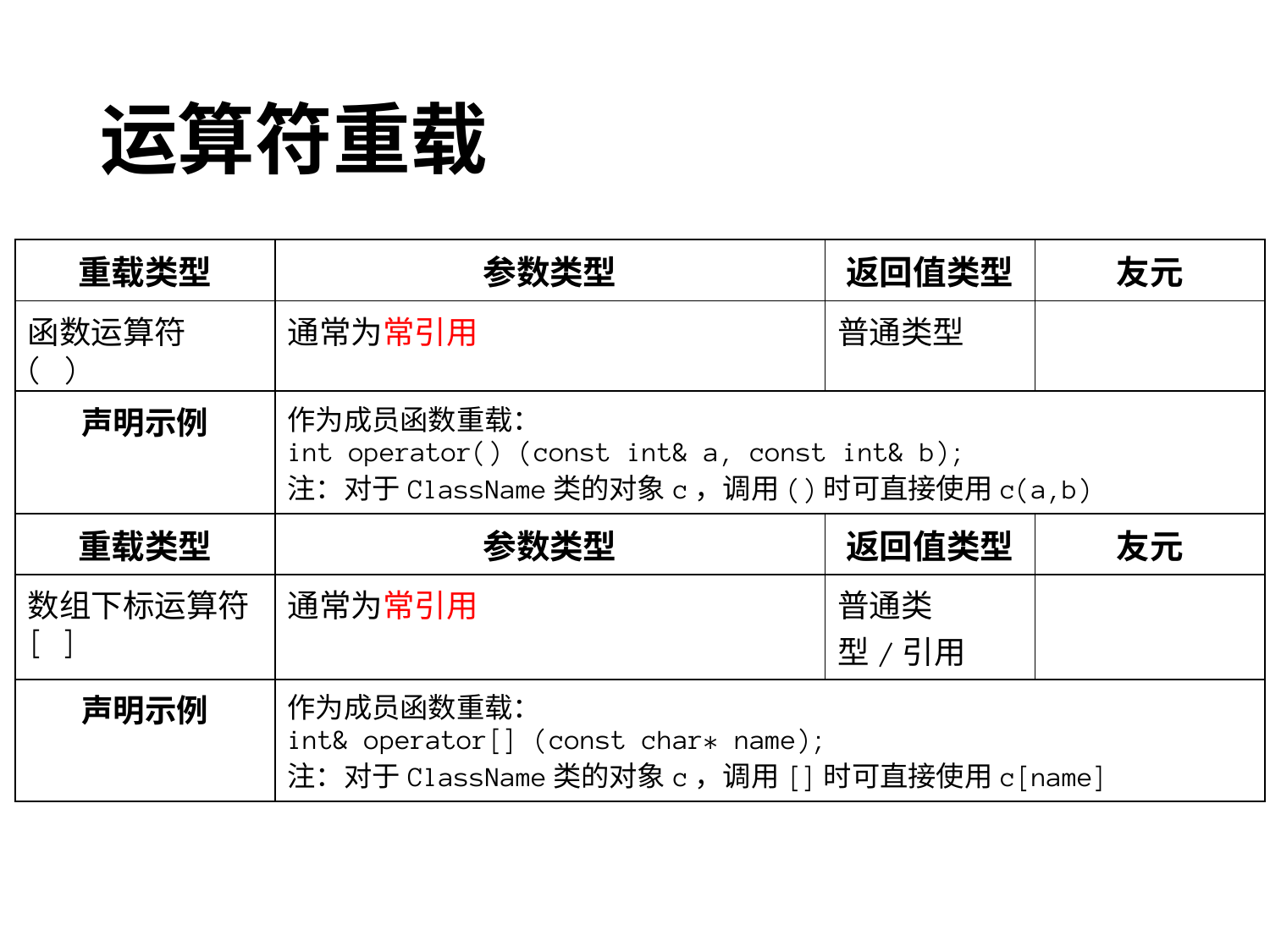

# 运算符重载
| 重载类型 | 参数类型 | 返回值类型 | 友元 |
| --- | --- | --- | --- |
| 函数运算符 ( ) | 通常为常引用 | 普通类型 |  |
| 声明示例 | 作为成员函数重载： int operator() (const int& a, const int& b); 注：对于ClassName类的对象c，调用()时可直接使用c(a,b) |  |  |
| 重载类型 | 参数类型 | 返回值类型 | 友元 |
| 数组下标运算符 [ ] | 通常为常引用 | 普通类型/引用 |  |
| 声明示例 | 作为成员函数重载： int& operator[] (const char\* name); 注：对于ClassName类的对象c，调用[]时可直接使用c[name] |  |  |